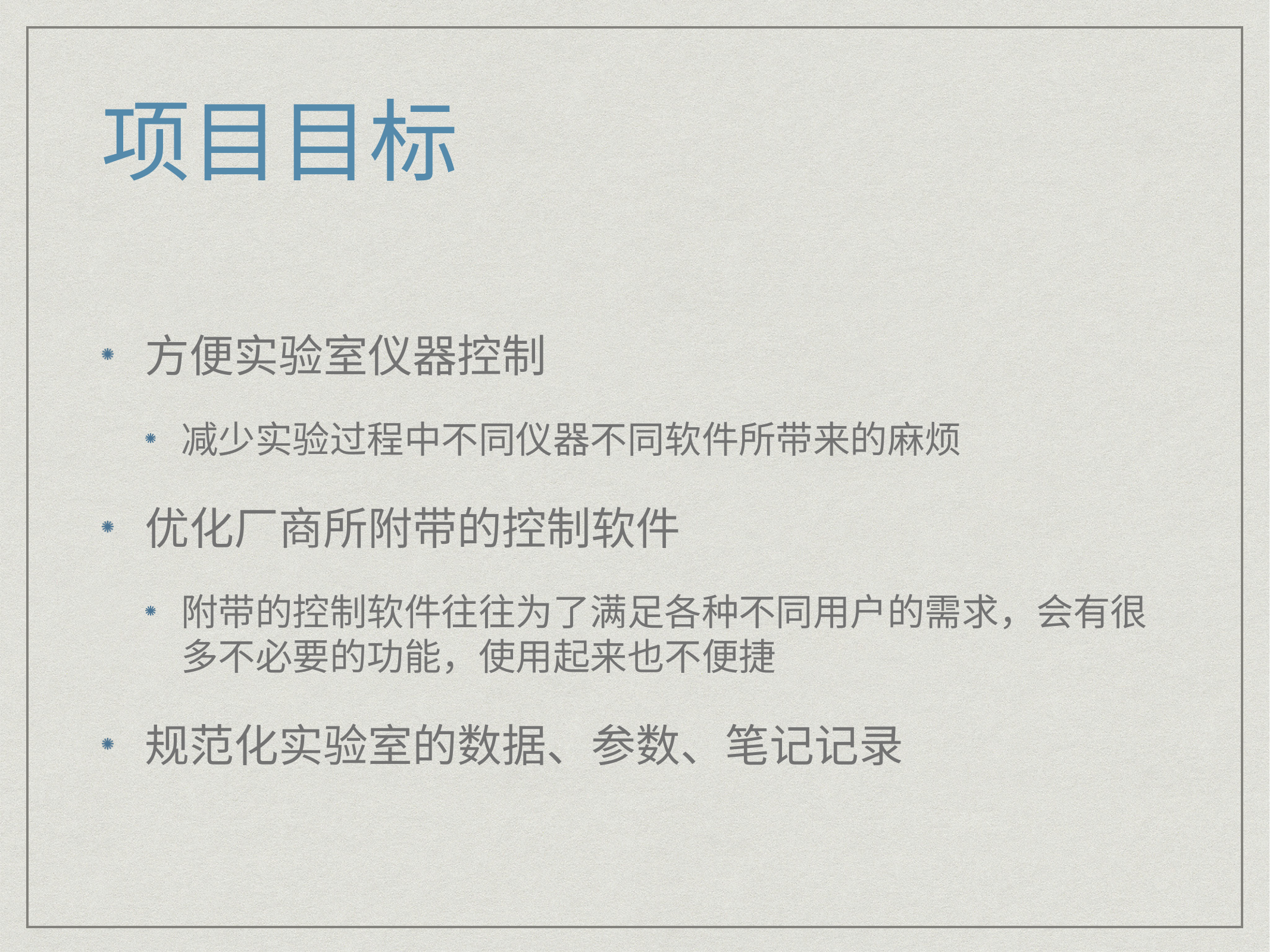

# 项目目标
方便实验室仪器控制
减少实验过程中不同仪器不同软件所带来的麻烦
优化厂商所附带的控制软件
附带的控制软件往往为了满足各种不同用户的需求，会有很多不必要的功能，使用起来也不便捷
规范化实验室的数据、参数、笔记记录